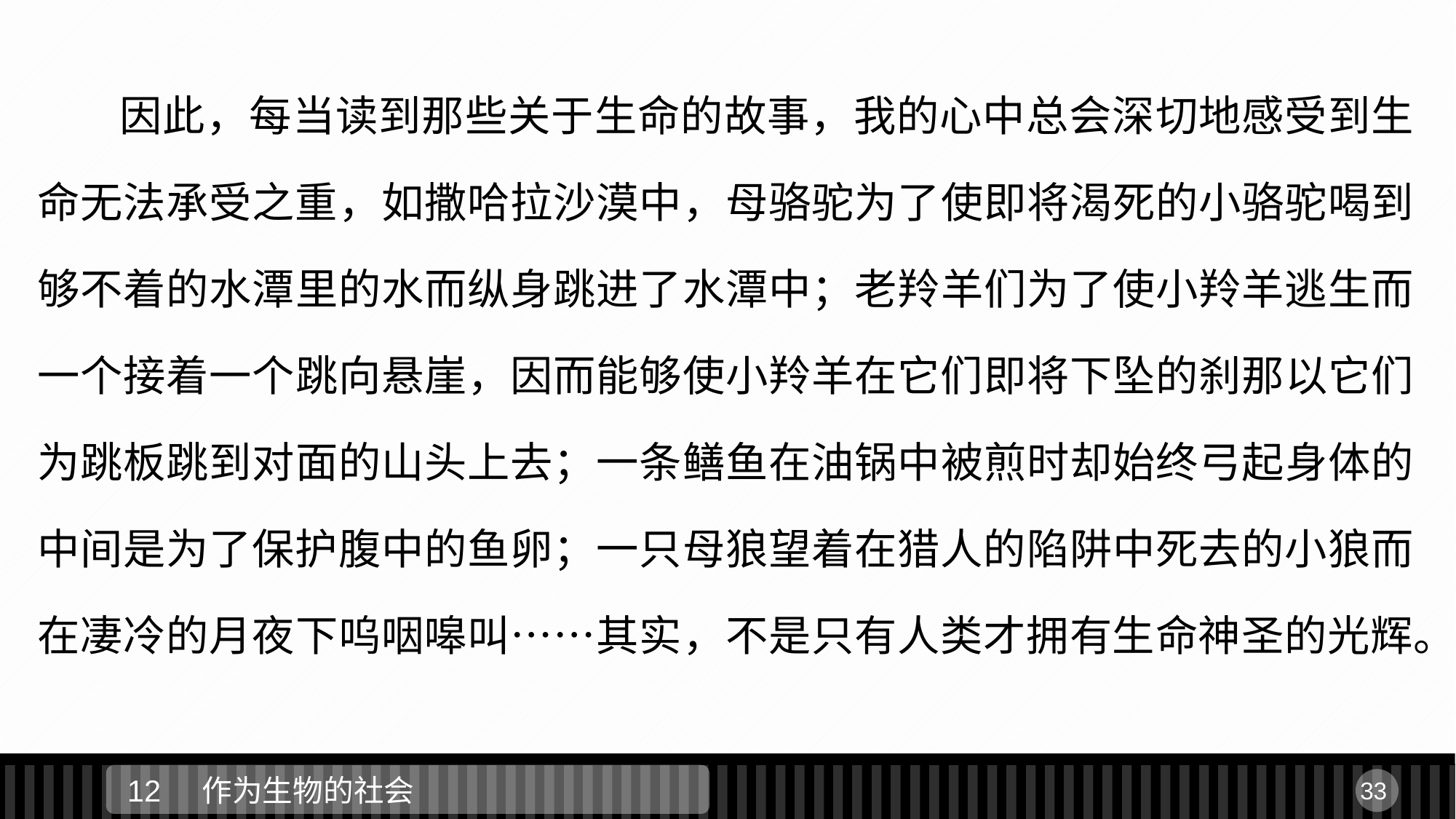

因此，每当读到那些关于生命的故事，我的心中总会深切地感受到生命无法承受之重，如撒哈拉沙漠中，母骆驼为了使即将渴死的小骆驼喝到够不着的水潭里的水而纵身跳进了水潭中；老羚羊们为了使小羚羊逃生而一个接着一个跳向悬崖，因而能够使小羚羊在它们即将下坠的刹那以它们为跳板跳到对面的山头上去；一条鳝鱼在油锅中被煎时却始终弓起身体的中间是为了保护腹中的鱼卵；一只母狼望着在猎人的陷阱中死去的小狼而在凄冷的月夜下呜咽嗥叫……其实，不是只有人类才拥有生命神圣的光辉。